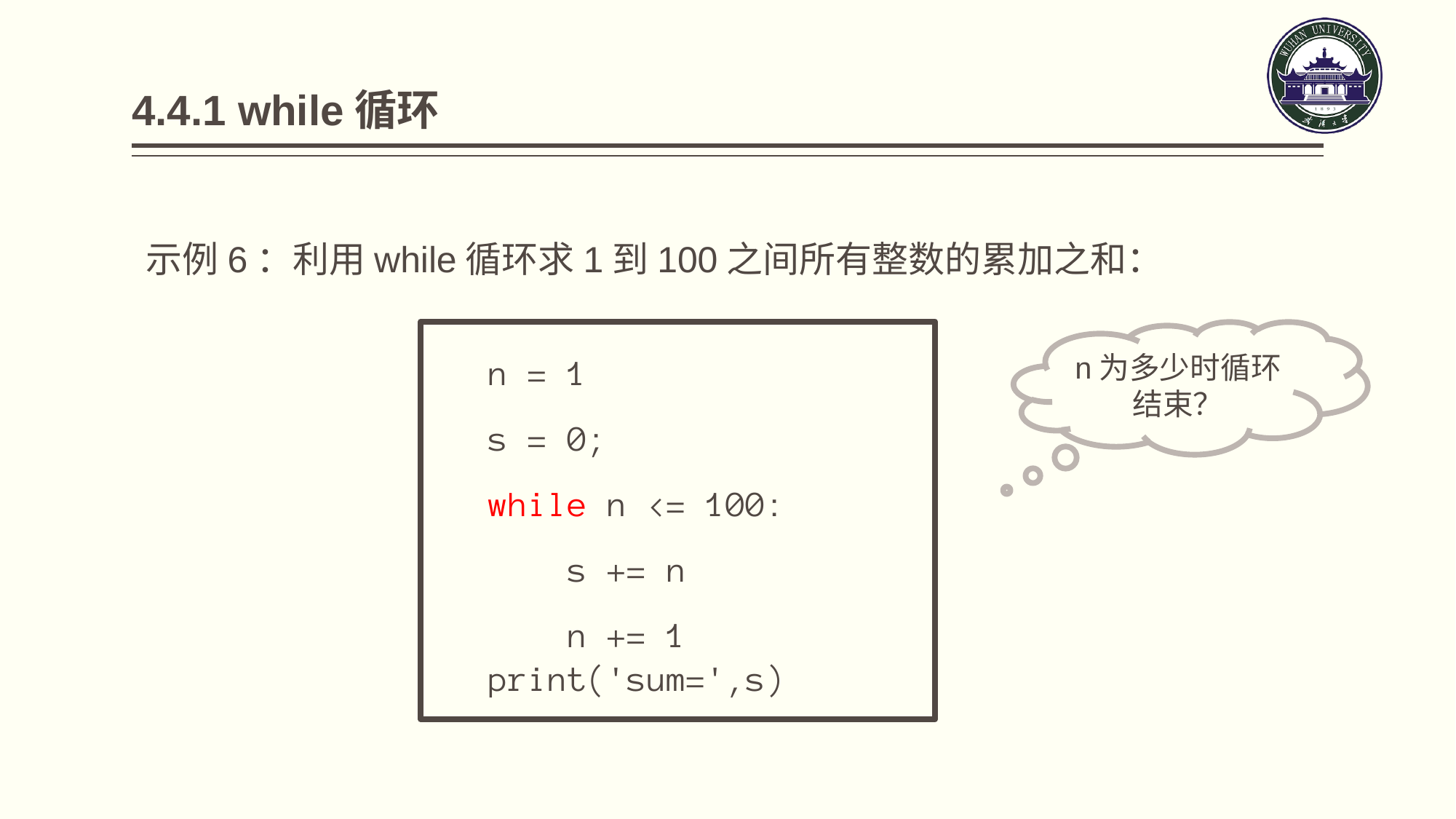

# 4.4.1 while循环
示例6：利用while循环求1到100之间所有整数的累加之和：

n = 1
s = 0;
while n <= 100:
    s += n
    n += 1
print('sum=',s)
n为多少时循环结束？